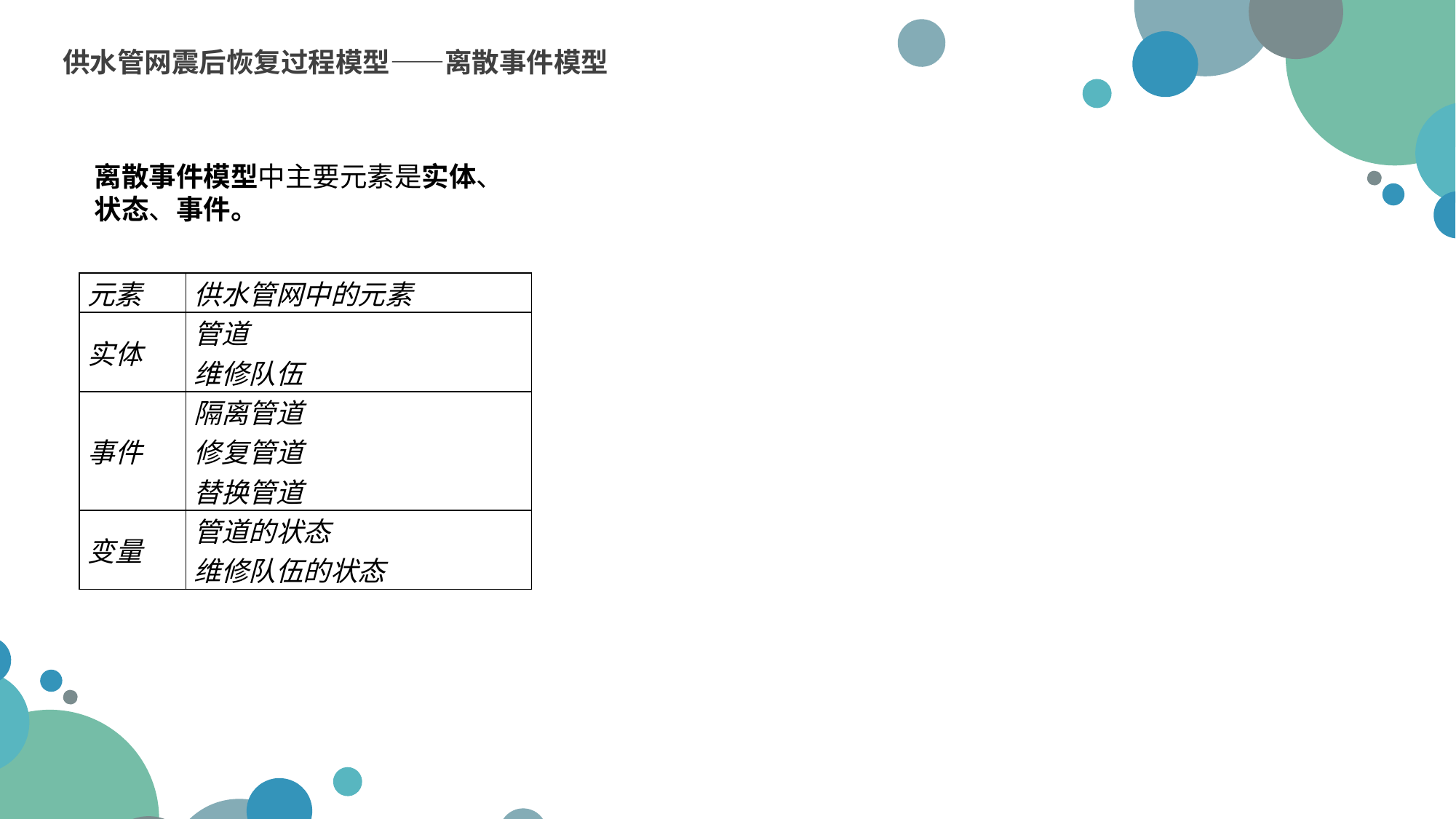

供水管网震后恢复过程模型——离散事件模型
离散事件模型中主要元素是实体、状态、事件。
| 元素 | 供水管网中的元素 |
| --- | --- |
| 实体 | 管道 维修队伍 |
| 事件 | 隔离管道 修复管道 替换管道 |
| 变量 | 管道的状态 维修队伍的状态 |